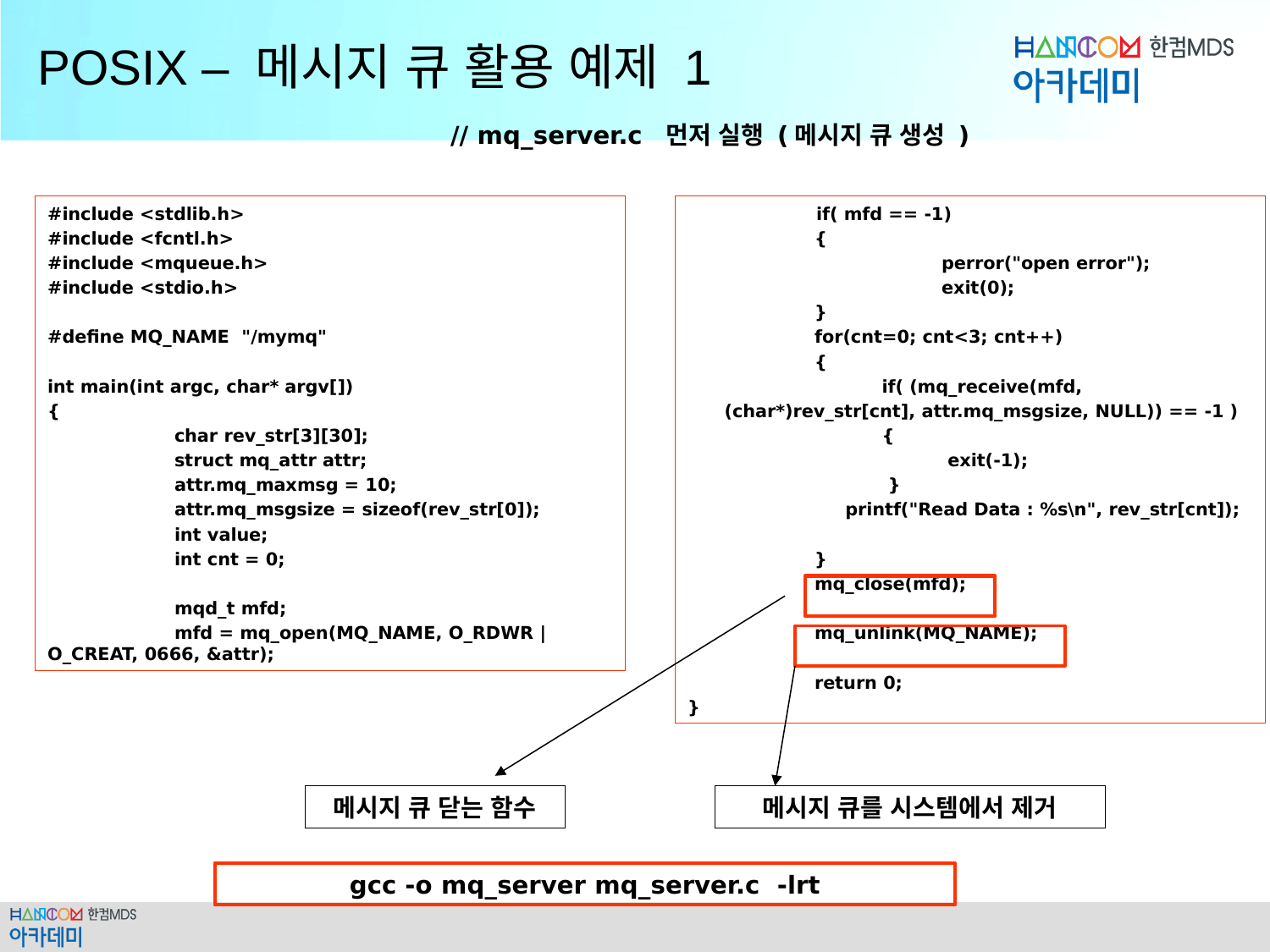

# POSIX – 메시지 큐 활용 예제 1
// mq_server.c  먼저 실행 (메시지 큐 생성 )
#include <stdlib.h>
#include <fcntl.h>
#include <mqueue.h>
#include <stdio.h>

#define MQ_NAME  "/mymq"

int main(int argc, char* argv[])
{
	char rev_str[3][30];
	struct mq_attr attr;
	attr.mq_maxmsg = 10;
	attr.mq_msgsize = sizeof(rev_str[0]);
	int value;
	int cnt = 0;

	mqd_t mfd;
	mfd = mq_open(MQ_NAME, O_RDWR | O_CREAT, 0666, &attr);
                     if( mfd == -1)
	{
		perror("open error");
		exit(0);
	}
	for(cnt=0; cnt<3; cnt++)
	{
	           if( (mq_receive(mfd,
      (char*)rev_str[cnt], attr.mq_msgsize, NULL)) == -1 )
	           {
		 exit(-1);
	            }
	     printf("Read Data : %s\n", rev_str[cnt]);

	}
	mq_close(mfd);

	mq_unlink(MQ_NAME);

	return 0;
}

메시지 큐 닫는 함수
메시지 큐를 시스템에서 제거
gcc -o mq_server mq_server.c  -lrt